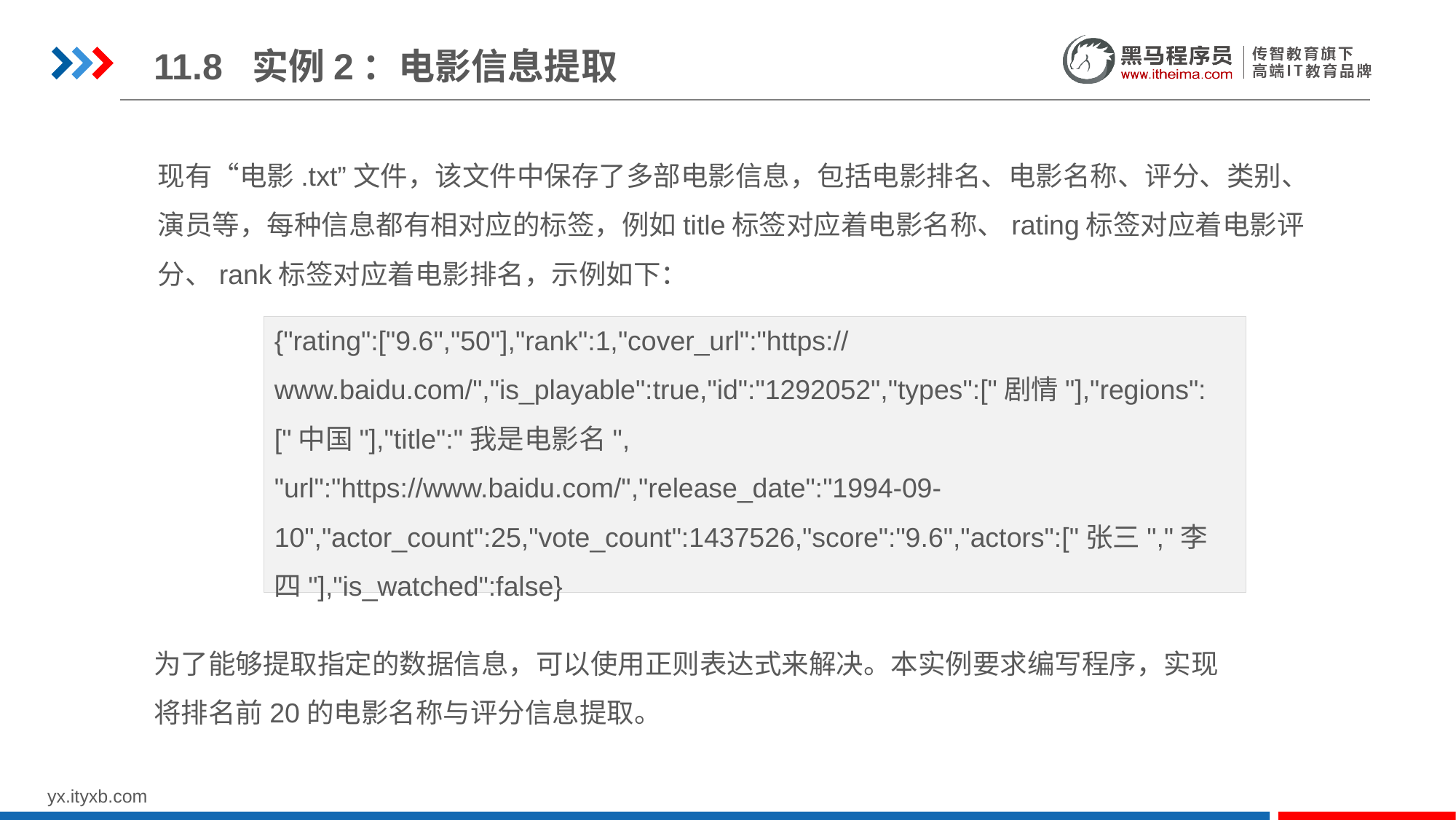

11.8  实例2：电影信息提取
现有“电影.txt”文件，该文件中保存了多部电影信息，包括电影排名、电影名称、评分、类别、演员等，每种信息都有相对应的标签，例如title标签对应着电影名称、rating标签对应着电影评分、rank标签对应着电影排名，示例如下：
{"rating":["9.6","50"],"rank":1,"cover_url":"https://www.baidu.com/","is_playable":true,"id":"1292052","types":["剧情"],"regions":["中国"],"title":"我是电影名", "url":"https://www.baidu.com/","release_date":"1994-09-10","actor_count":25,"vote_count":1437526,"score":"9.6","actors":["张三","李四"],"is_watched":false}
为了能够提取指定的数据信息，可以使用正则表达式来解决。本实例要求编写程序，实现将排名前20的电影名称与评分信息提取。